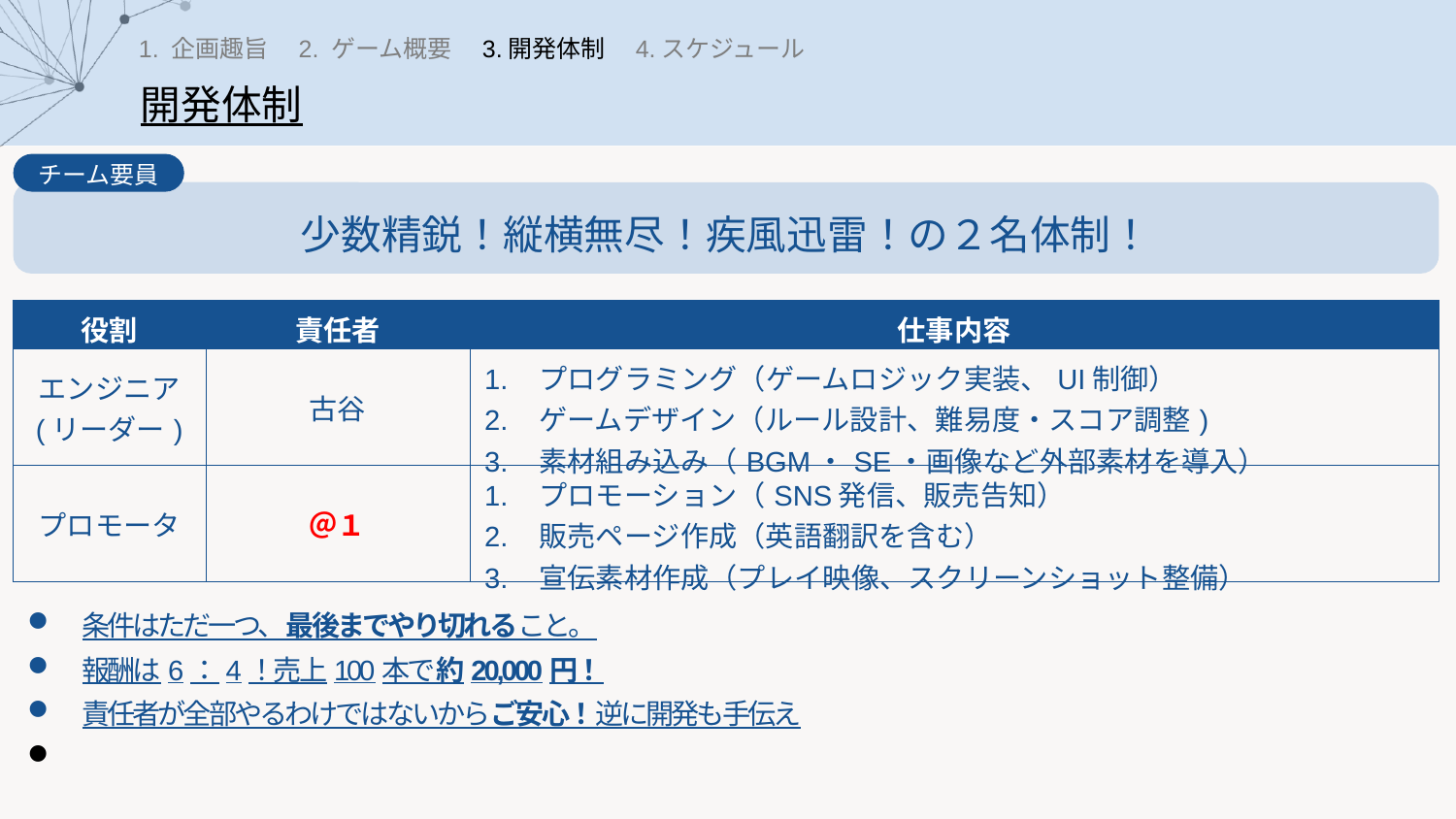

1. 企画趣旨　2. ゲーム概要　3.開発体制　4.スケジュール
開発体制

チーム要員
少数精鋭！縦横無尽！疾風迅雷！の２名体制！
| 役割 | 責任者 | 仕事内容 |
| --- | --- | --- |
| エンジニア (リーダー) | 古谷 | プログラミング（ゲームロジック実装、UI制御） ゲームデザイン（ルール設計、難易度・スコア調整) 素材組み込み（BGM・SE・画像など外部素材を導入） |
| プロモータ | ＠１ | プロモーション（SNS発信、販売告知） 販売ページ作成（英語翻訳を含む） 宣伝素材作成（プレイ映像、スクリーンショット整備） |
条件はただ一つ、最後までやり切れること。
報酬は6：4！売上100本で約20,000円！
責任者が全部やるわけではないからご安心！逆に開発も手伝え
※開発一緒にやる？報酬は要相談だけど...